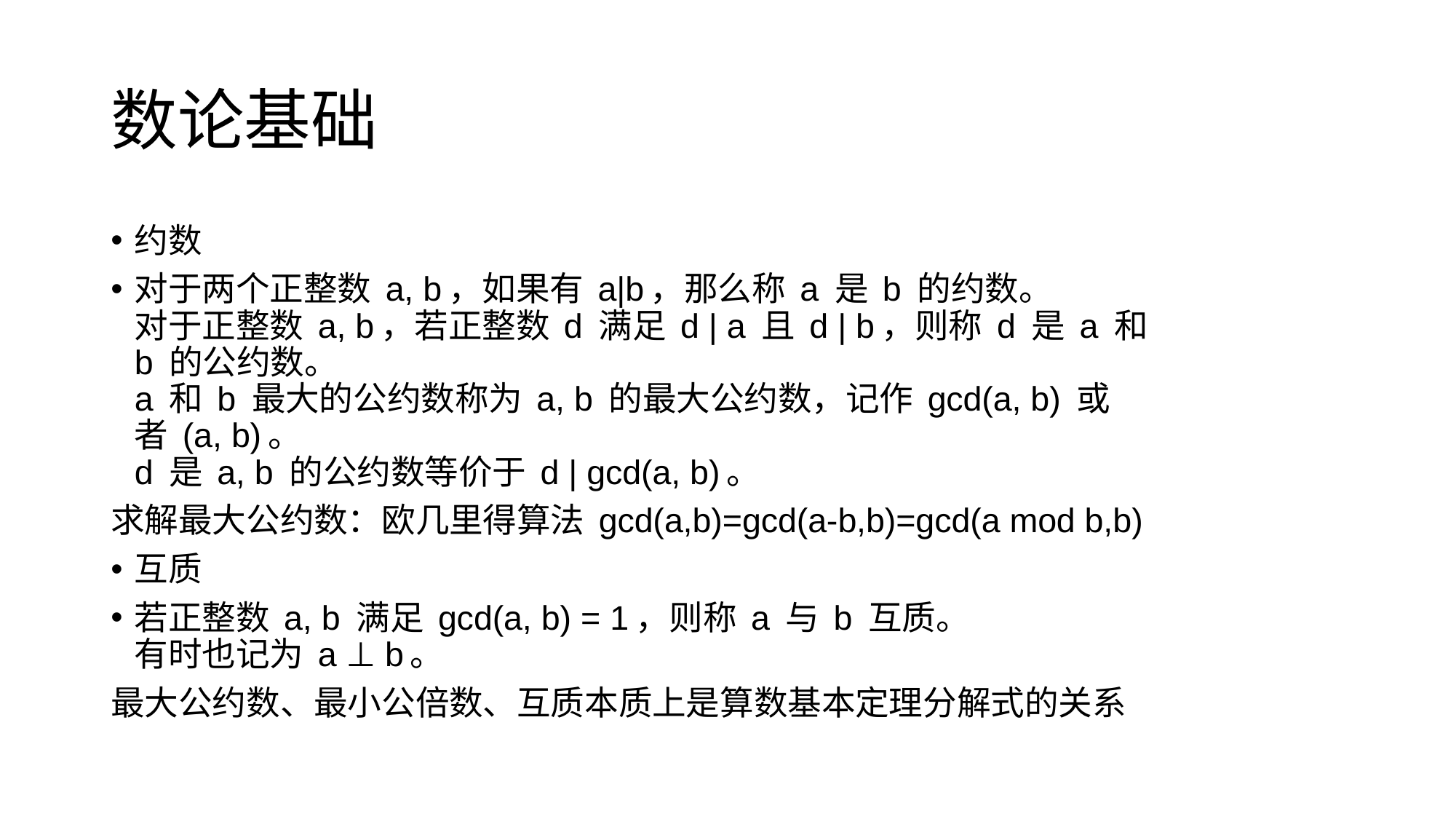

# 数论基础
约数
对于两个正整数 a, b，如果有 a|b，那么称 a 是 b 的约数。
对于正整数 a, b，若正整数 d 满足 d | a 且 d | b，则称 d 是 a 和
b 的公约数。
a 和 b 最大的公约数称为 a, b 的最大公约数，记作 gcd(a, b) 或
者 (a, b)。
d 是 a, b 的公约数等价于 d | gcd(a, b)。
求解最大公约数：欧几里得算法 gcd(a,b)=gcd(a-b,b)=gcd(a mod b,b)
互质
若正整数 a, b 满足 gcd(a, b) = 1，则称 a 与 b 互质。
有时也记为 a ⊥ b。
最大公约数、最小公倍数、互质本质上是算数基本定理分解式的关系